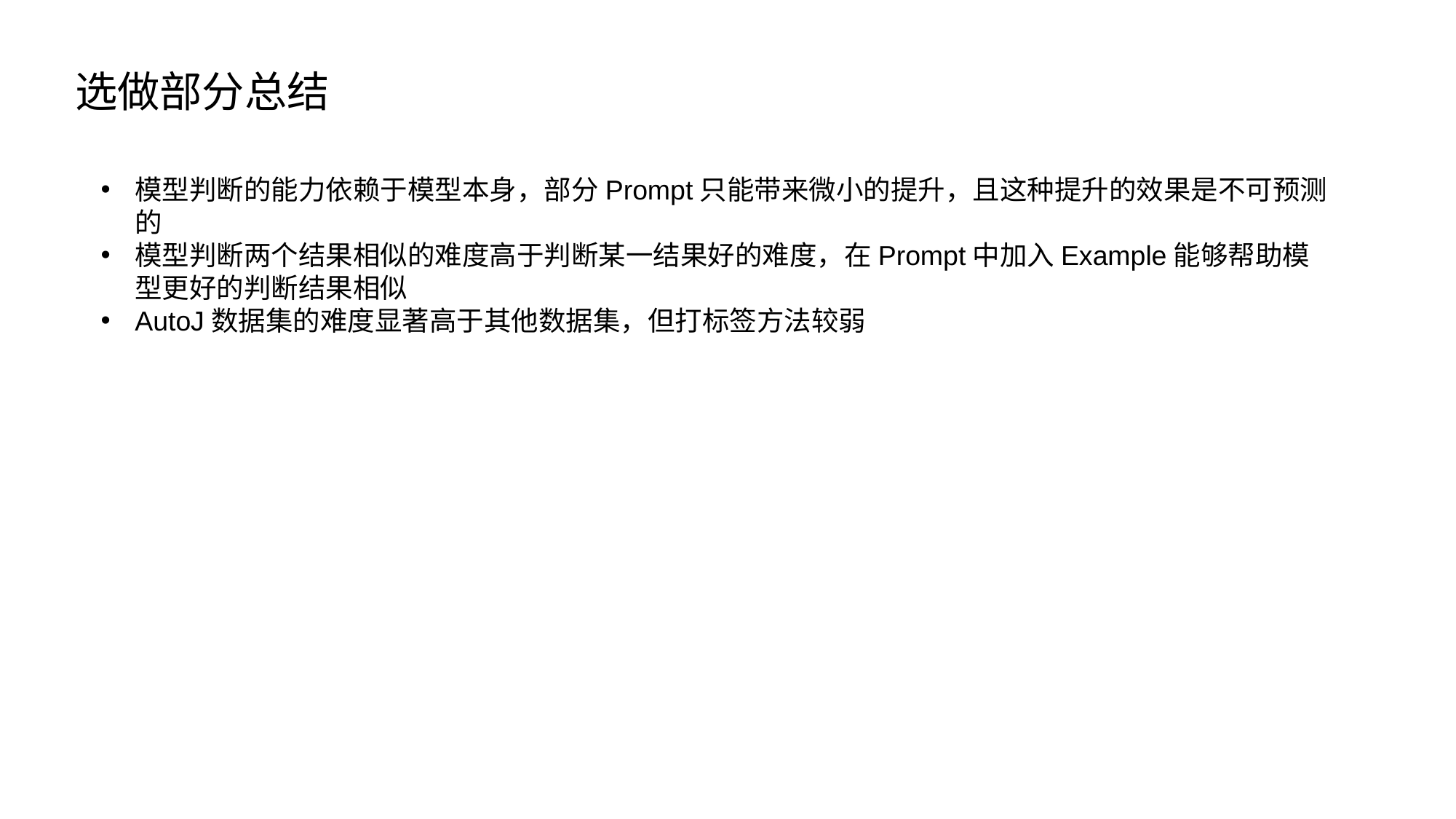

选做部分总结

模型判断的能力依赖于模型本身，部分Prompt只能带来微小的提升，且这种提升的效果是不可预测的
模型判断两个结果相似的难度高于判断某一结果好的难度，在Prompt中加入Example能够帮助模型更好的判断结果相似
AutoJ数据集的难度显著高于其他数据集，但打标签方法较弱